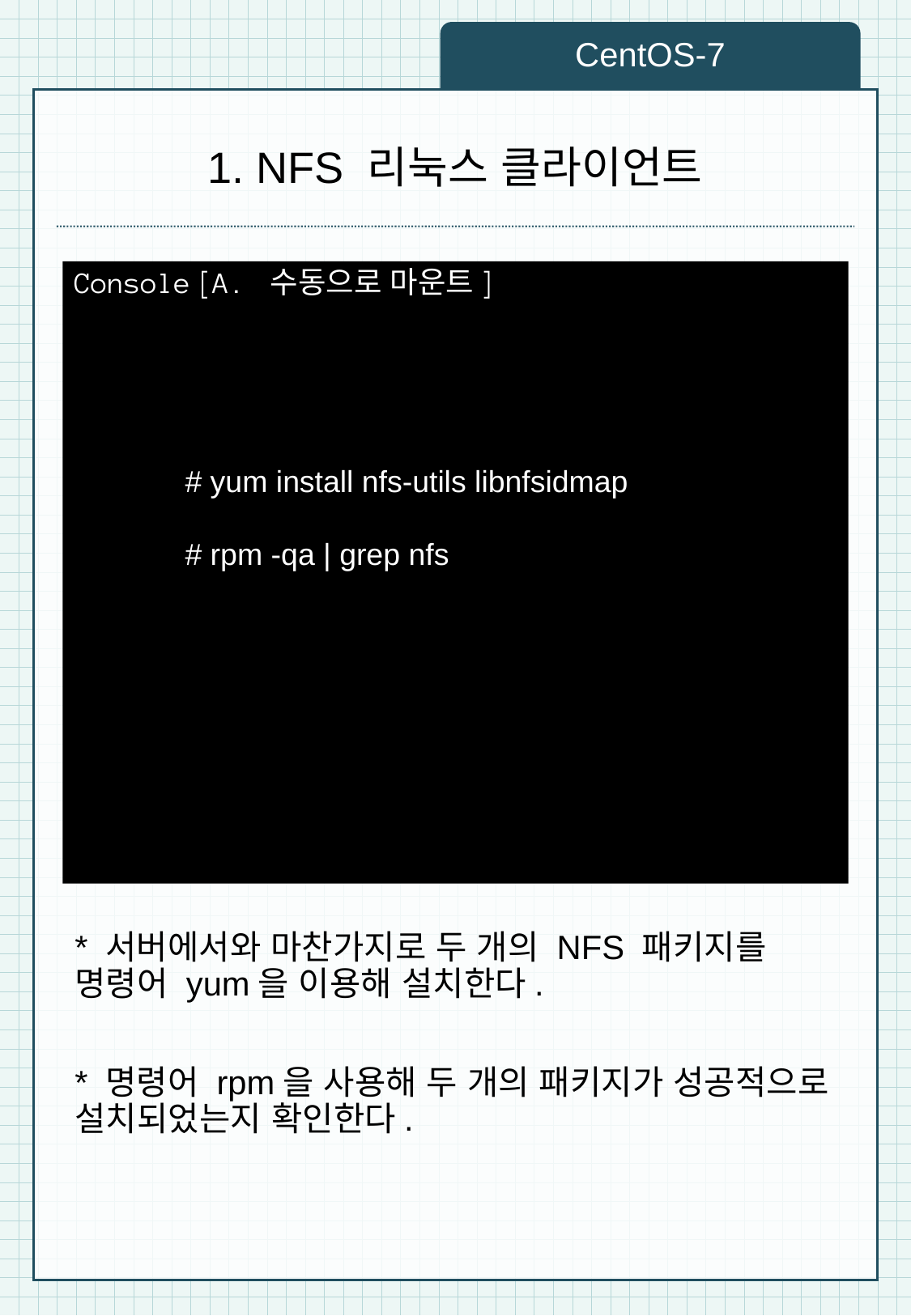

CentOS-7

# 1. NFS 리눅스 클라이언트
Console	[A. 수동으로 마운트]

# yum install nfs-utils libnfsidmap

# rpm -qa | grep nfs
* 서버에서와 마찬가지로 두 개의 NFS 패키지를 명령어 yum을 이용해 설치한다.

* 명령어 rpm을 사용해 두 개의 패키지가 성공적으로 설치되었는지 확인한다.